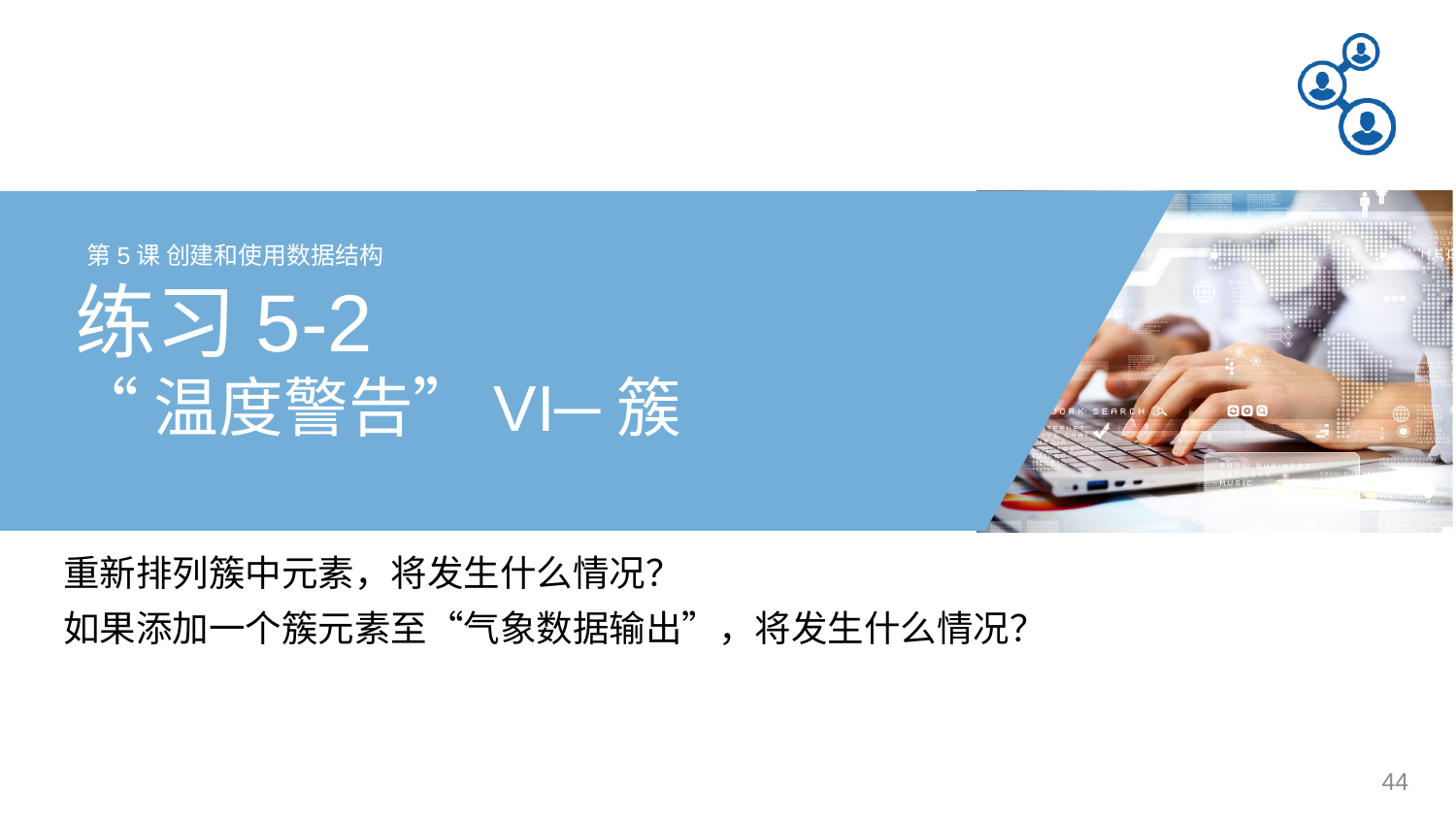

练习5-2
“温度警告”VI─簇
重新排列簇中元素，将发生什么情况？
如果添加一个簇元素至“气象数据输出”，将发生什么情况？

44